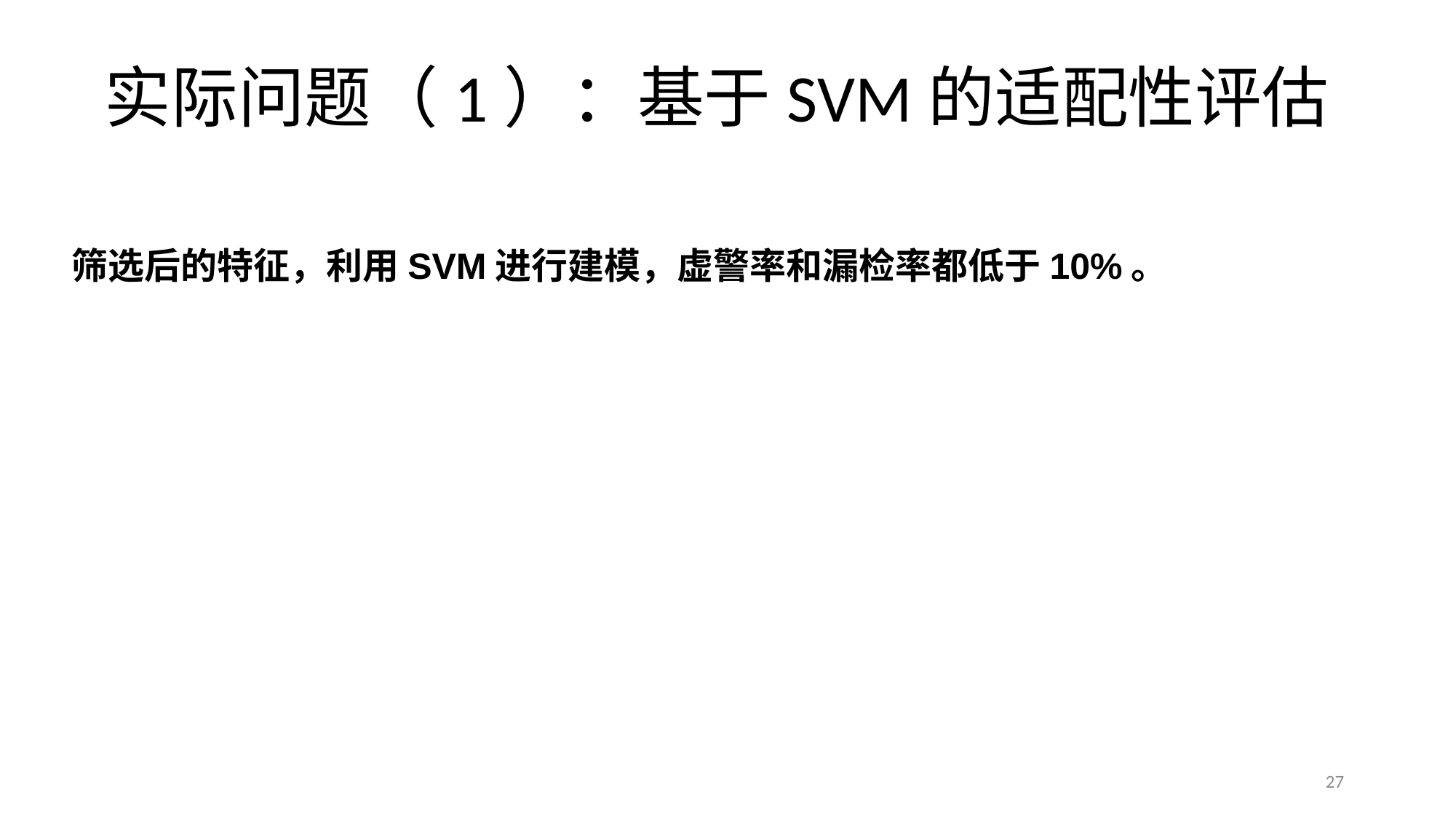

# 实际问题（1）：基于SVM的适配性评估
筛选后的特征，利用SVM进行建模，虚警率和漏检率都低于10%。

27